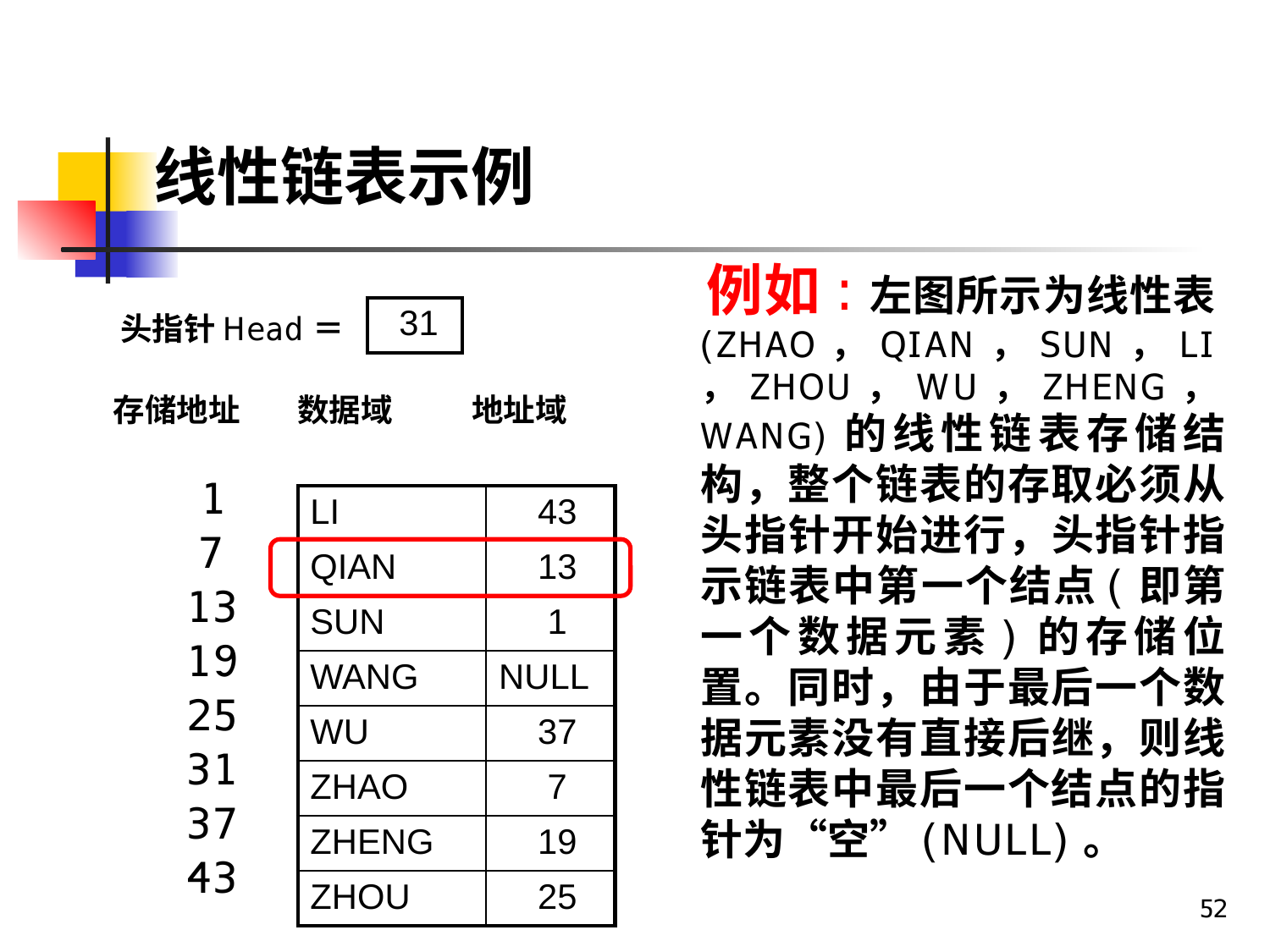

线性链表示例
         例如:左图所示为线性表(ZHAO，QIAN，SUN，LI，ZHOU，WU，ZHENG，WANG)的线性链表存储结构，整个链表的存取必须从头指针开始进行，头指针指示链表中第一个结点(即第一个数据元素)的存储位置。同时，由于最后一个数据元素没有直接后继，则线性链表中最后一个结点的指针为“空”(NULL)。
| 31 |
| --- |
       头指针Head＝

      存储地址        数据域           地址域

               1
           7
          13
          19
          25
          31
          37
          43

| LI | 43 |
| --- | --- |
| QIAN | 13 |
| SUN | 1 |
| WANG | NULL |
| WU | 37 |
| ZHAO | 7 |
| ZHENG | 19 |
| ZHOU | 25 |

52